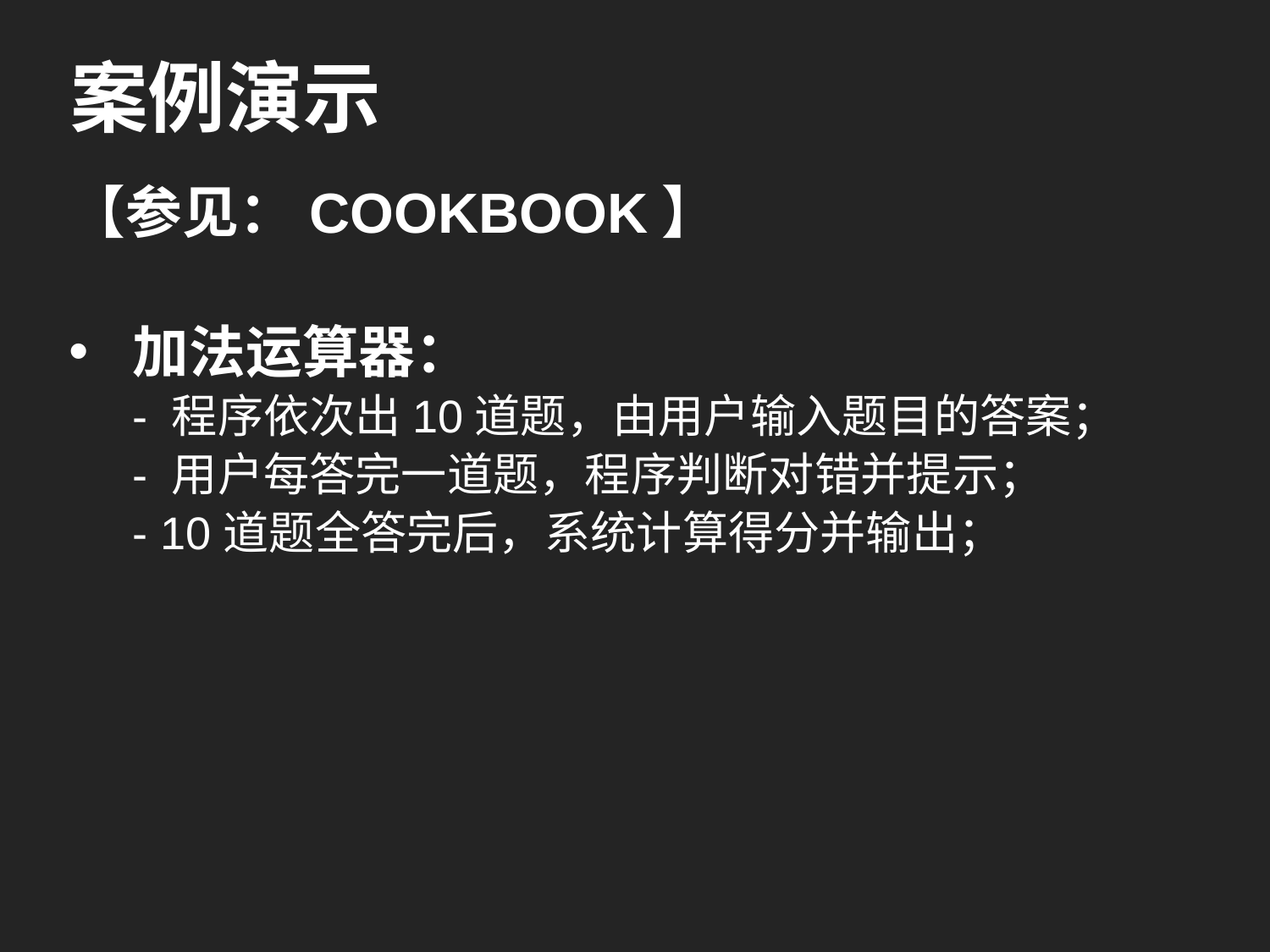

# 案例演示
【参见：COOKBOOK】

加法运算器：
- 程序依次出10道题，由用户输入题目的答案；
- 用户每答完一道题，程序判断对错并提示；
- 10道题全答完后，系统计算得分并输出；